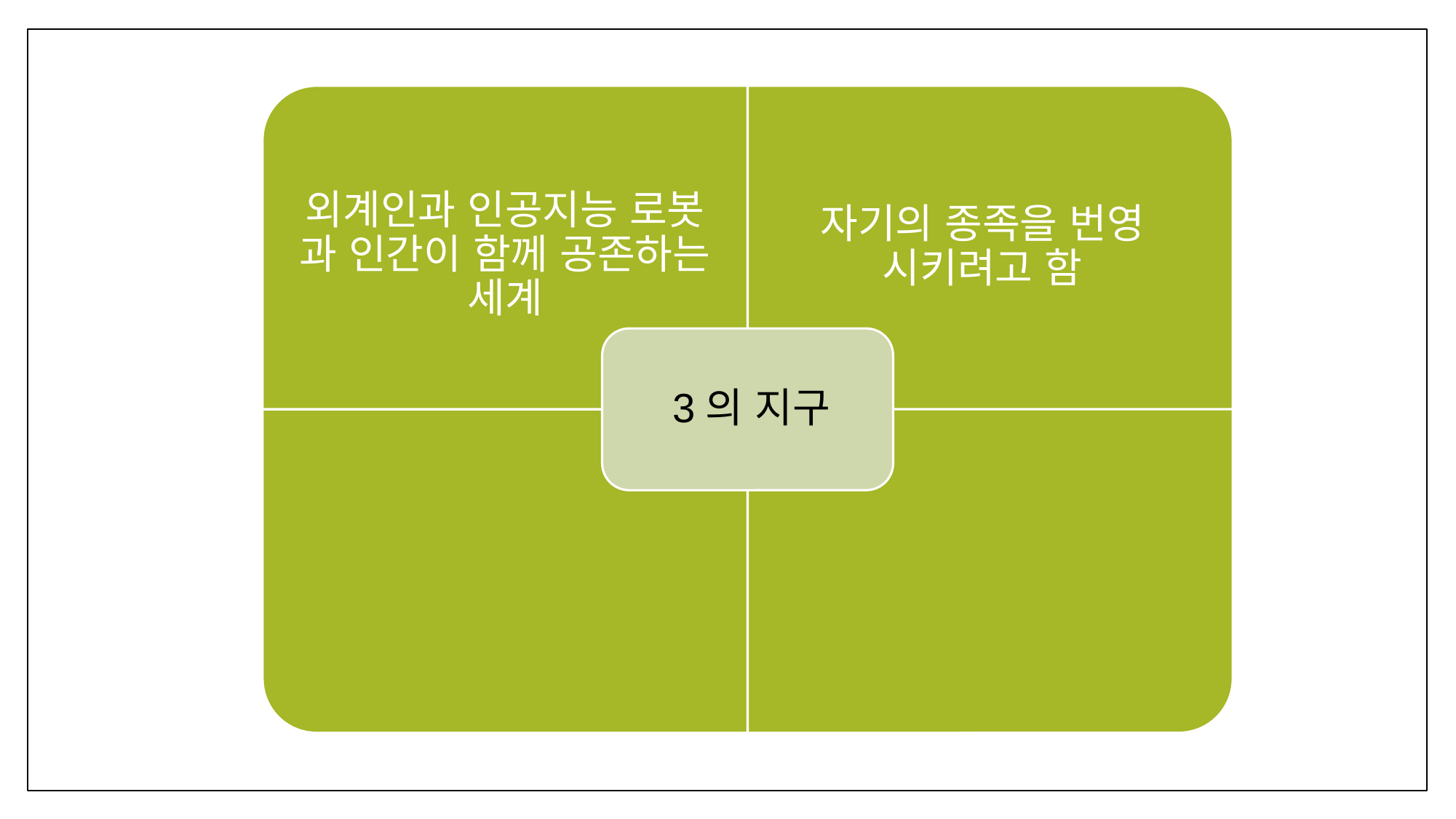

외계인과 인공지능 로봇 과 인간이 함께 공존하는 세계
자기의 종족을 번영 시키려고 함

3의 지구